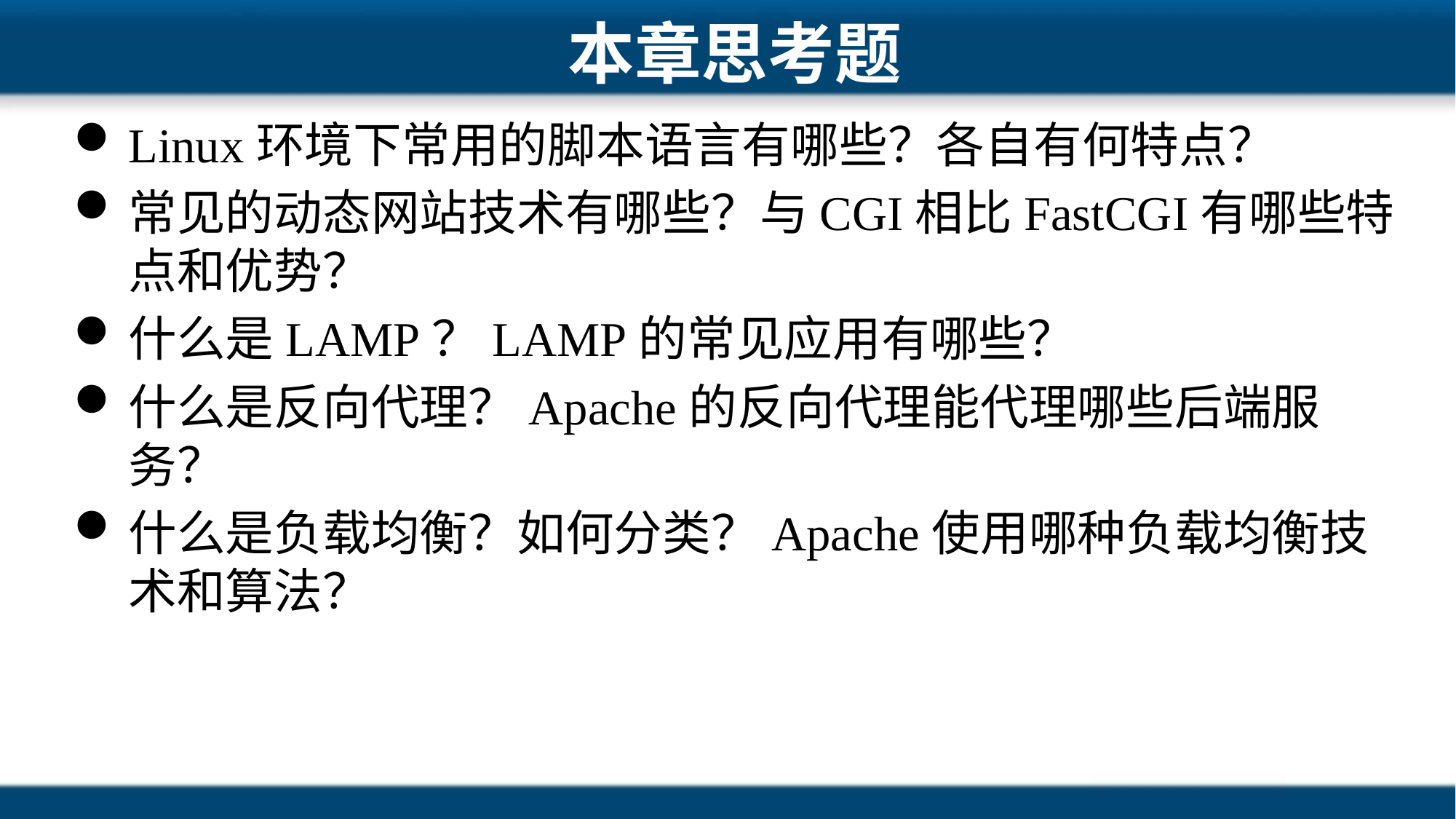

# 本章思考题
Linux环境下常用的脚本语言有哪些？各自有何特点？
常见的动态网站技术有哪些？与CGI相比FastCGI有哪些特点和优势？
什么是LAMP？LAMP的常见应用有哪些？
什么是反向代理？Apache的反向代理能代理哪些后端服务？
什么是负载均衡？如何分类？Apache使用哪种负载均衡技术和算法？